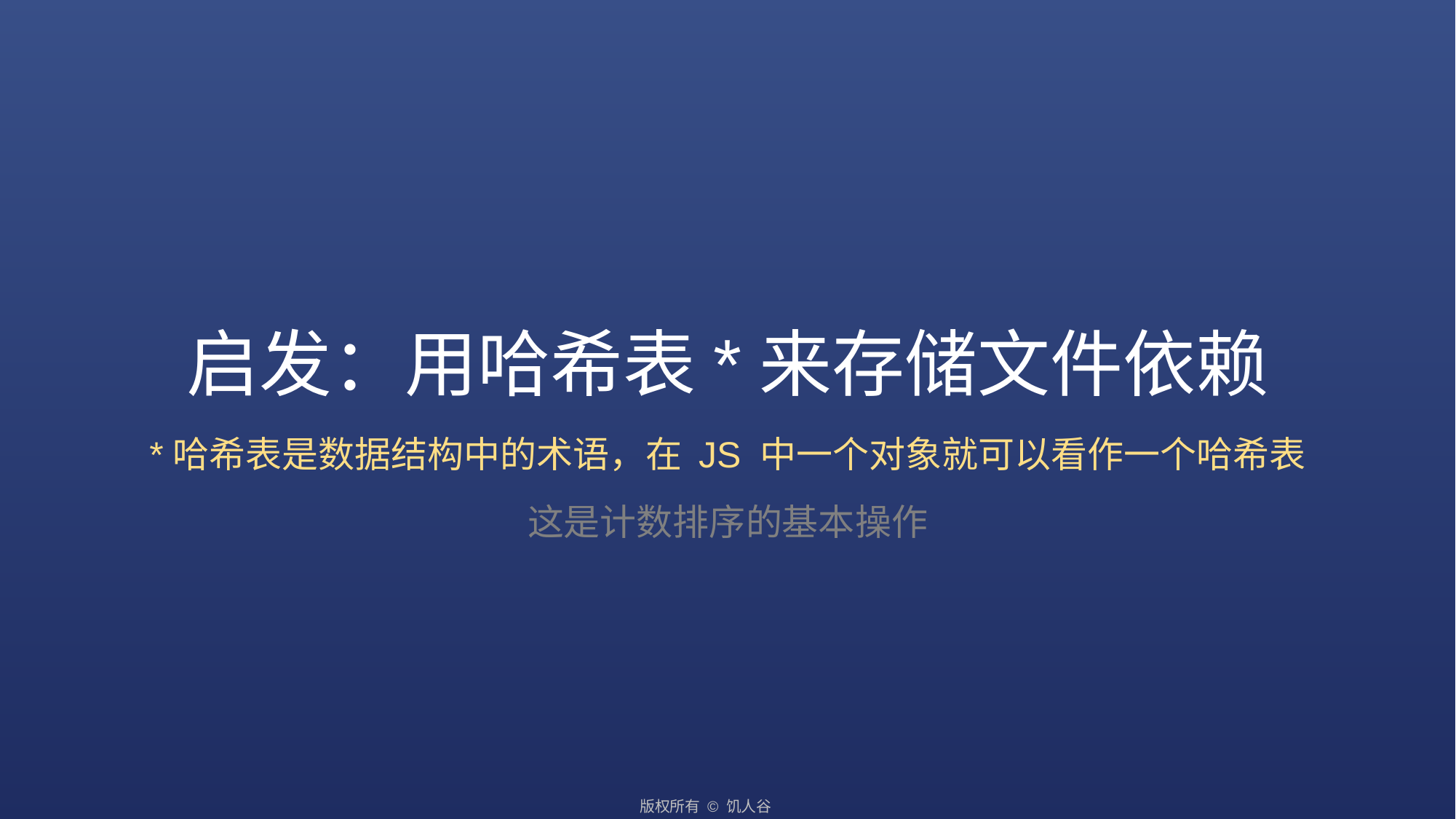

# 启发：用哈希表*来存储文件依赖
*哈希表是数据结构中的术语，在 JS 中一个对象就可以看作一个哈希表
这是计数排序的基本操作